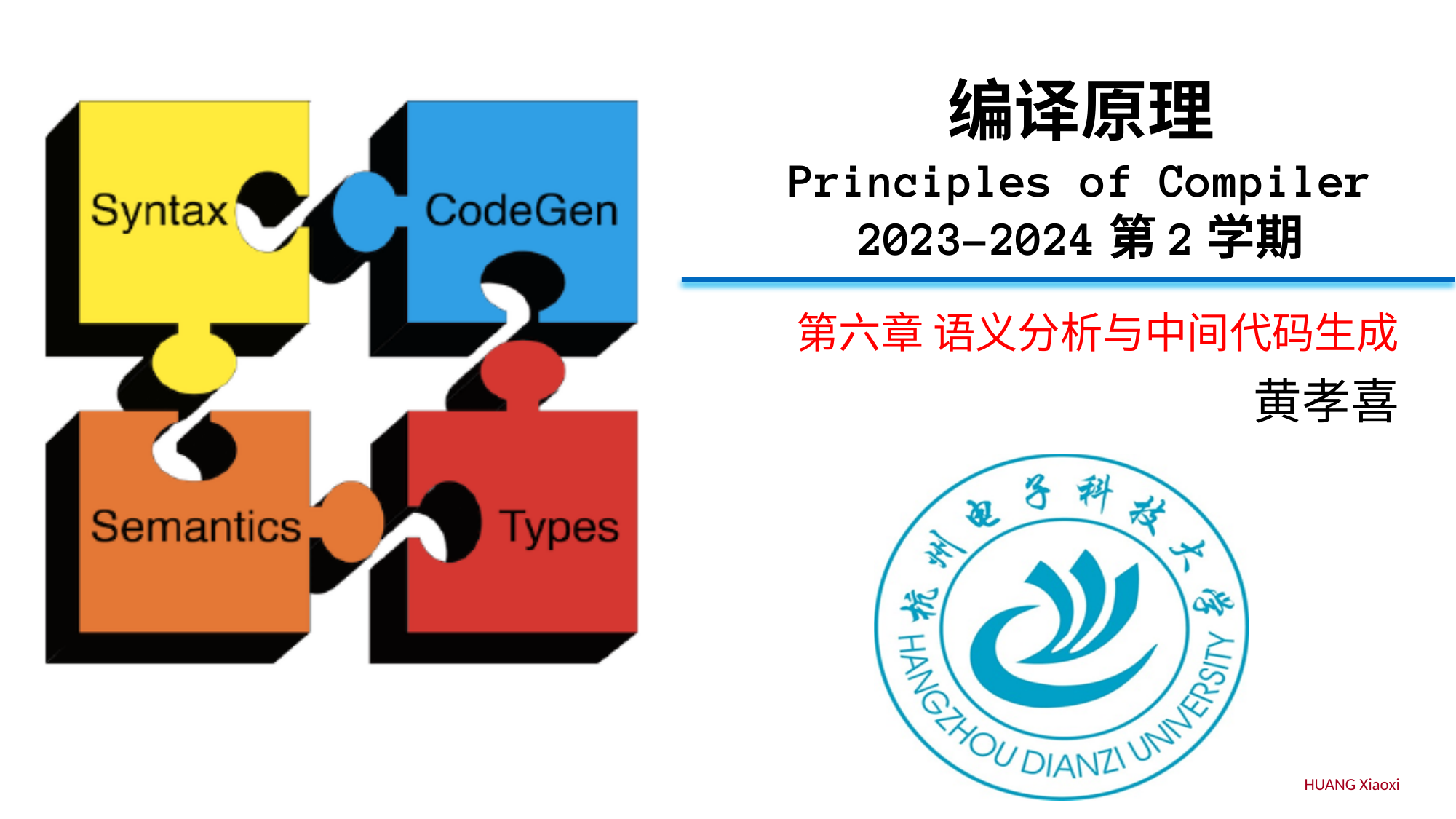

# 编译原理 Principles of Compiler 2023-2024第2学期
第六章 语义分析与中间代码生成
黄孝喜